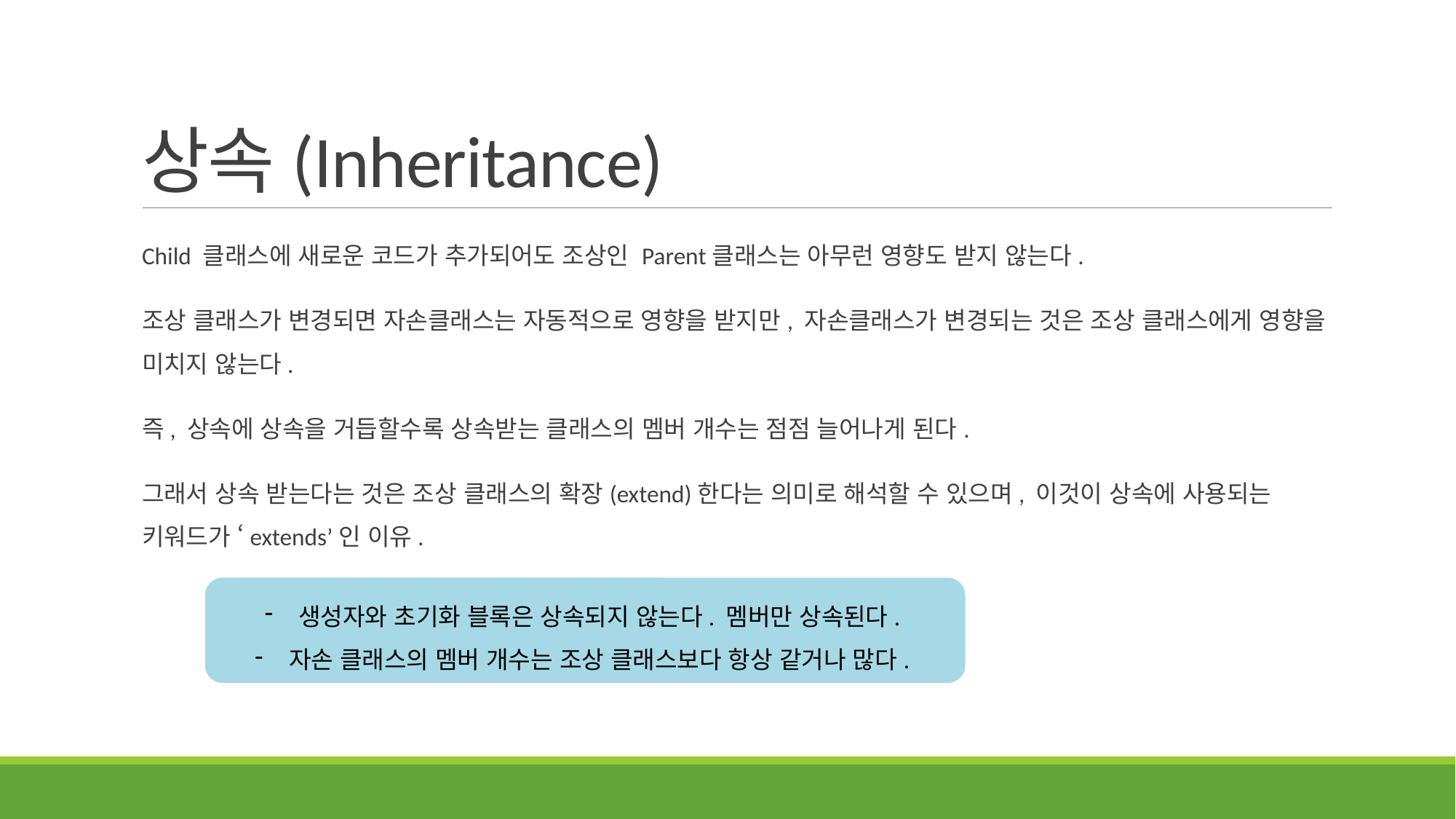

# 상속(Inheritance)
Child 클래스에 새로운 코드가 추가되어도 조상인 Parent클래스는 아무런 영향도 받지 않는다.
조상 클래스가 변경되면 자손클래스는 자동적으로 영향을 받지만, 자손클래스가 변경되는 것은 조상 클래스에게 영향을 미치지 않는다.
즉, 상속에 상속을 거듭할수록 상속받는 클래스의 멤버 개수는 점점 늘어나게 된다.
그래서 상속 받는다는 것은 조상 클래스의 확장(extend)한다는 의미로 해석할 수 있으며, 이것이 상속에 사용되는 키워드가 ‘extends’인 이유.
생성자와 초기화 블록은 상속되지 않는다. 멤버만 상속된다.
자손 클래스의 멤버 개수는 조상 클래스보다 항상 같거나 많다.